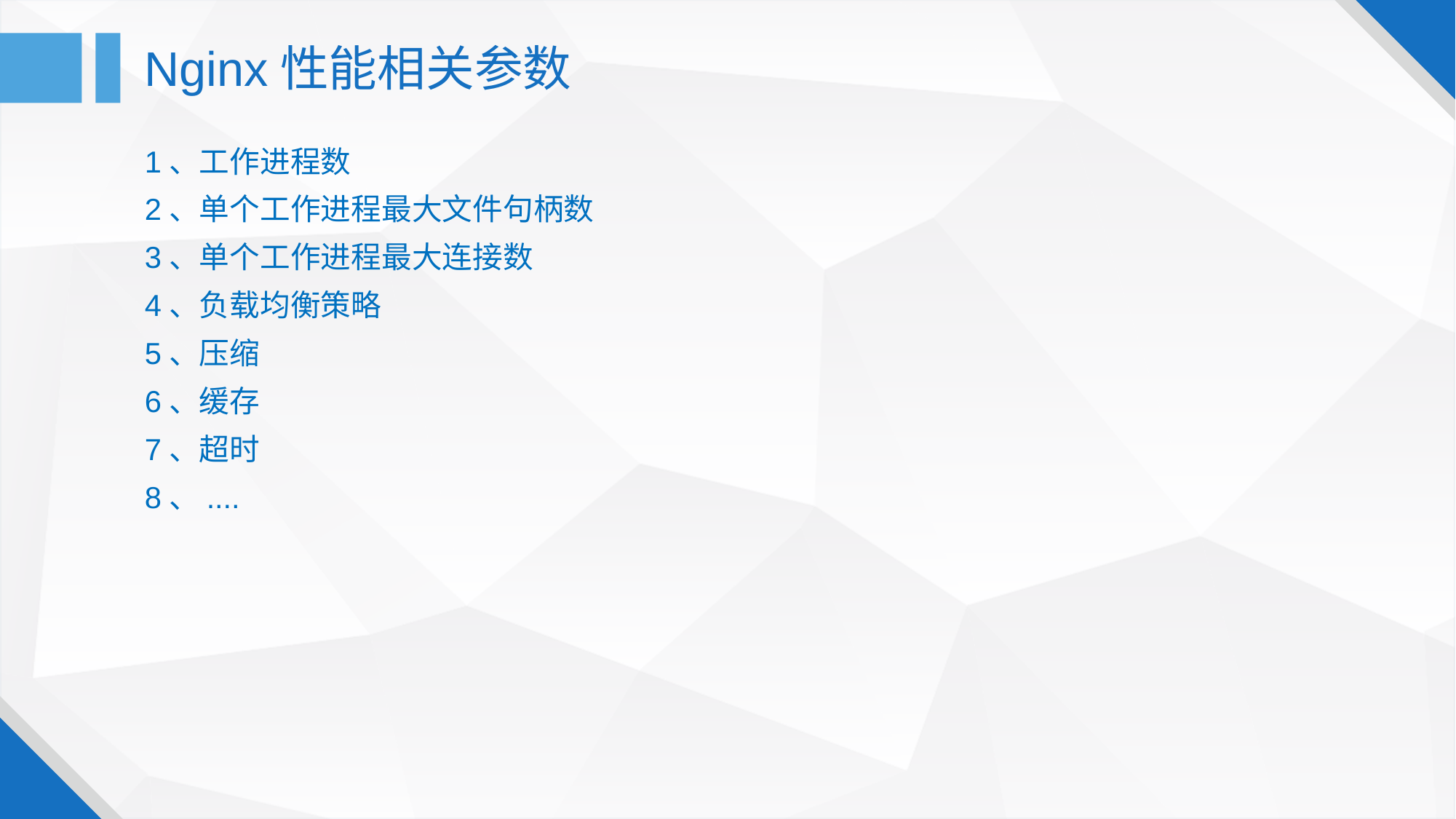

# Nginx性能相关参数
1、工作进程数
2、单个工作进程最大文件句柄数
3、单个工作进程最大连接数
4、负载均衡策略
5、压缩
6、缓存
7、超时
8、....